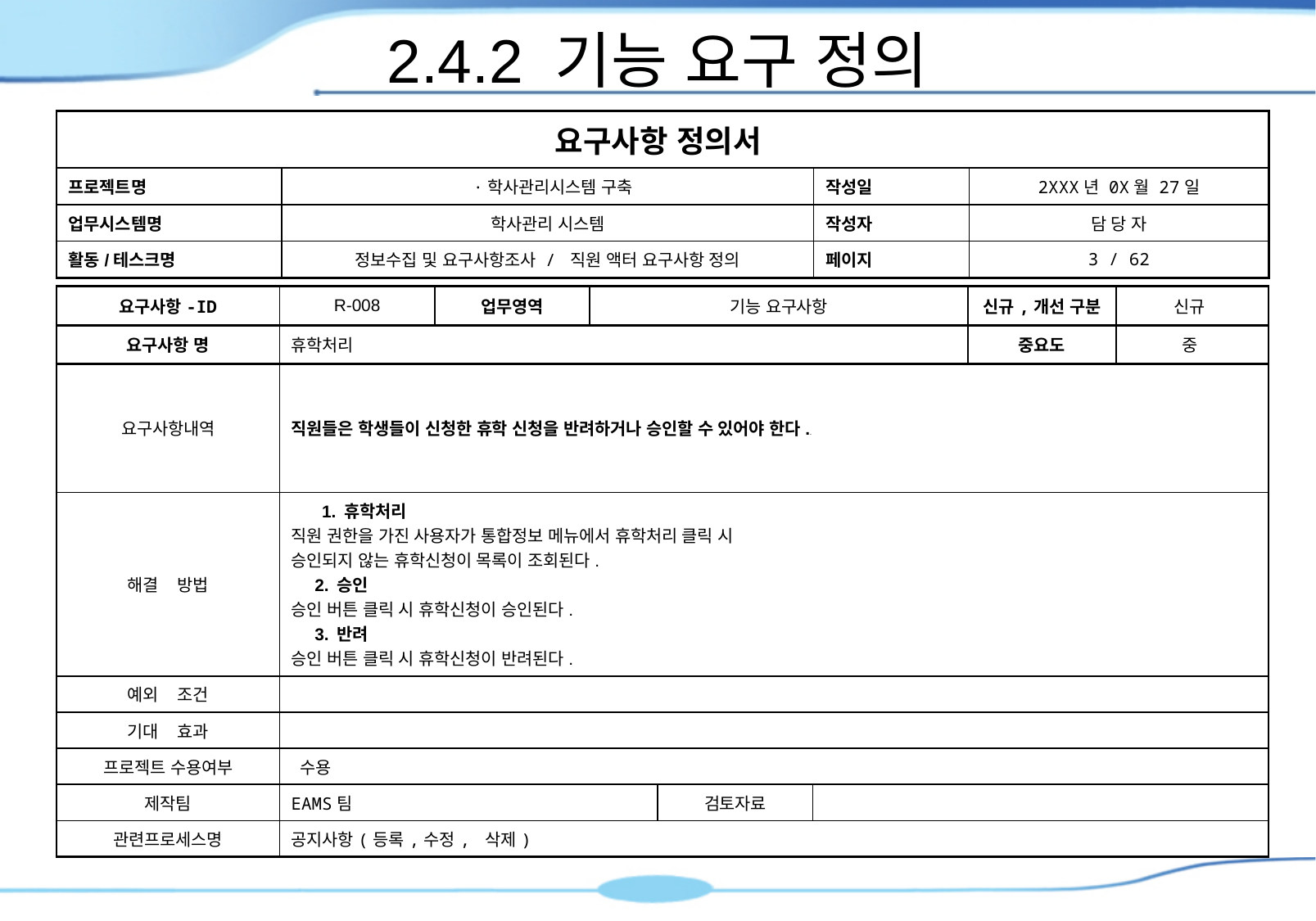

2.4.2 기능 요구 정의
| 요구사항 정의서 |  |  |  |
| --- | --- | --- | --- |
| 프로젝트명 | ·학사관리시스템 구축 | 작성일 | 2XXX년 0X월 27일 |
| 업무시스템명 | 학사관리 시스템 | 작성자 | 담 당 자 |
| 활동/테스크명 | 정보수집 및 요구사항조사 / 직원 액터 요구사항 정의 | 페이지 | 3 / 62 |
| 요구사항-ID | R-008 | 업무영역 | 기능 요구사항 |  |  | 신규,개선 구분 | 신규 |
| --- | --- | --- | --- | --- | --- | --- | --- |
| 요구사항 명 | 휴학처리 |  |  |  |  | 중요도 | 중 |
| 요구사항내역 | 직원들은 학생들이 신청한 휴학 신청을 반려하거나 승인할 수 있어야 한다.. |  |  |  |  |  |  |
| 해결 방법 | 1. 휴학처리 직원 권한을 가진 사용자가 통합정보 메뉴에서 휴학처리 클릭 시 승인되지 않는 휴학신청이 목록이 조회된다. 2. 승인 승인 버튼 클릭 시 휴학신청이 승인된다. 3. 반려 승인 버튼 클릭 시 휴학신청이 반려된다. |  |  |  |  |  |  |
| 예외 조건 |  |  |  |  |  |  |  |
| 기대 효과 |  |  |  |  |  |  |  |
| 프로젝트 수용여부 | 수용 |  |  |  |  |  |  |
| 제작팀 | EAMS팀 |  |  | 검토자료 |  |  |  |
| 관련프로세스명 | 공지사항(등록,수정, 삭제) |  |  |  |  |  |  |